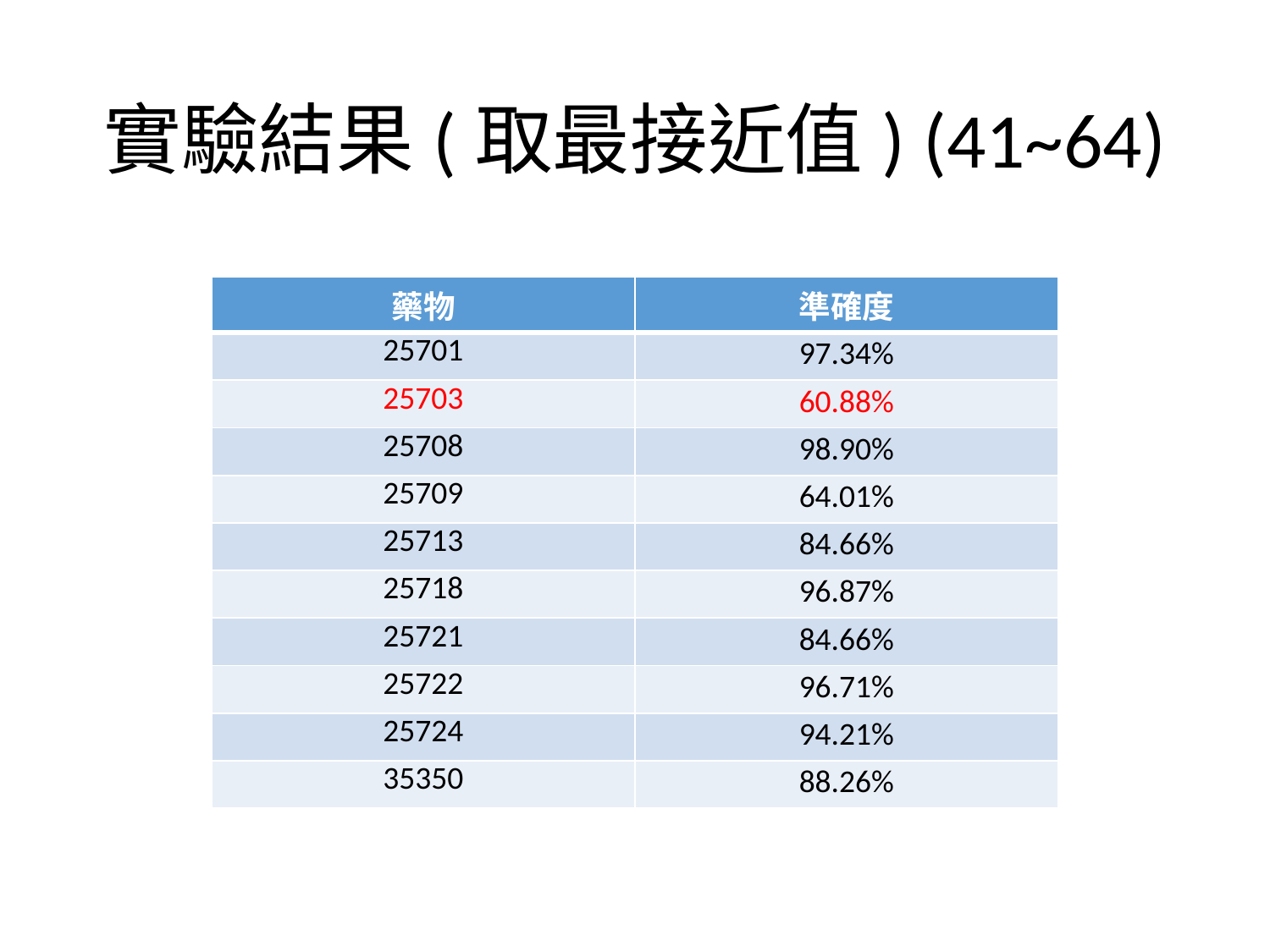

# 實驗結果(取最接近值) (41~64)
| 藥物 | 準確度 |
| --- | --- |
| 25701 | 97.34% |
| 25703 | 60.88% |
| 25708 | 98.90% |
| 25709 | 64.01% |
| 25713 | 84.66% |
| 25718 | 96.87% |
| 25721 | 84.66% |
| 25722 | 96.71% |
| 25724 | 94.21% |
| 35350 | 88.26% |